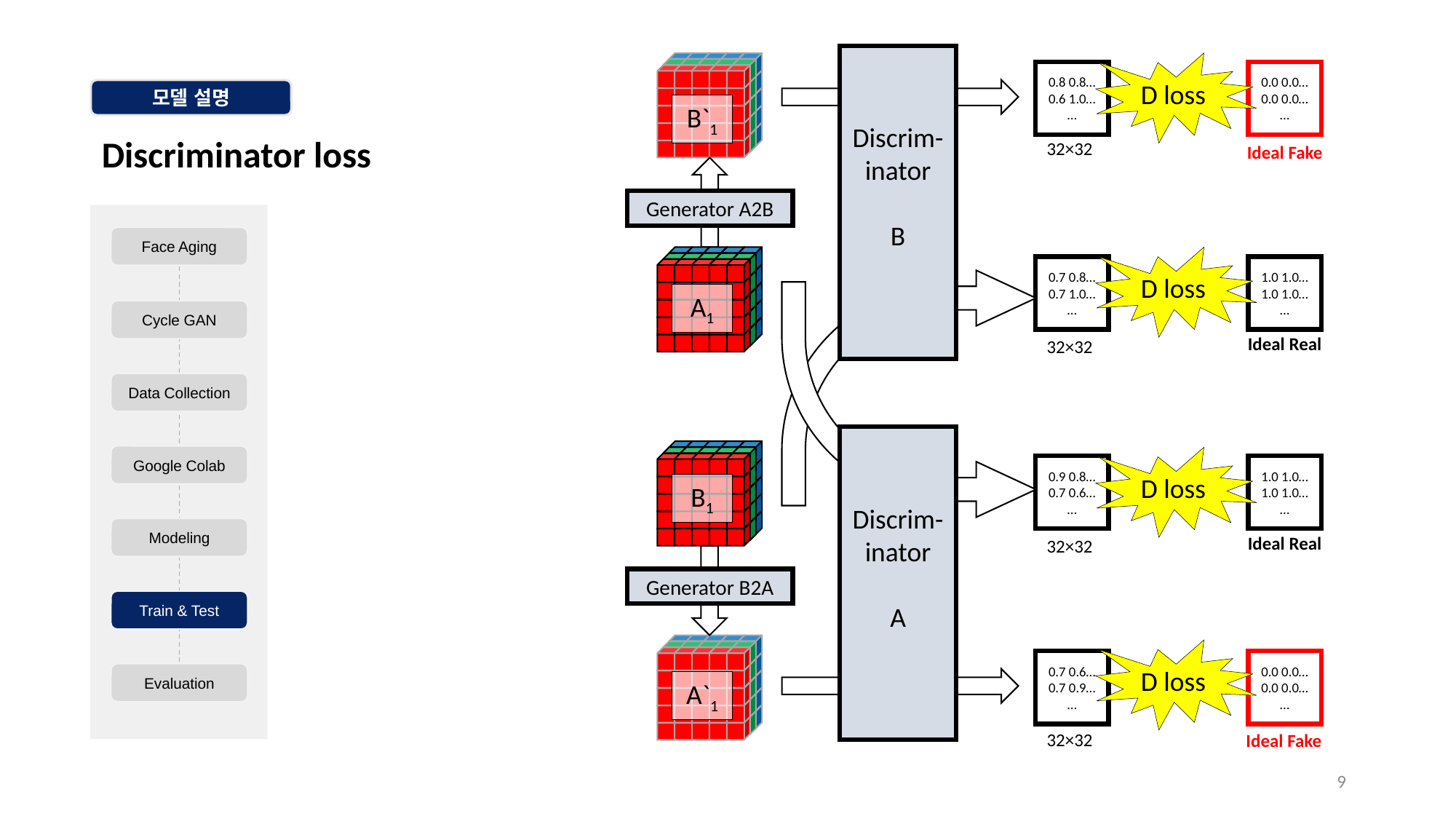

Discrim-inator

B

D loss
0.8 0.8… 0.6 1.0…
…
0.0 0.0… 0.0 0.0…
…
모델 설명

B`1
Discriminator loss

32×32
Ideal Fake

Generator A2B

Face Aging

D loss
0.7 0.8… 0.7 1.0…
…
1.0 1.0… 1.0 1.0…
…

A1
Cycle GAN
Ideal Real
32×32
Data Collection
Discrim-inator

A

Google Colab

D loss
0.9 0.8… 0.7 0.6…
…
1.0 1.0…
1.0 1.0…
…
B1
Modeling
Ideal Real
32×32

Generator B2A
Train & Test

D loss
0.7 0.6… 0.7 0.9…
…
0.0 0.0… 0.0 0.0…
…
Evaluation
A`1
32×32
Ideal Fake
9